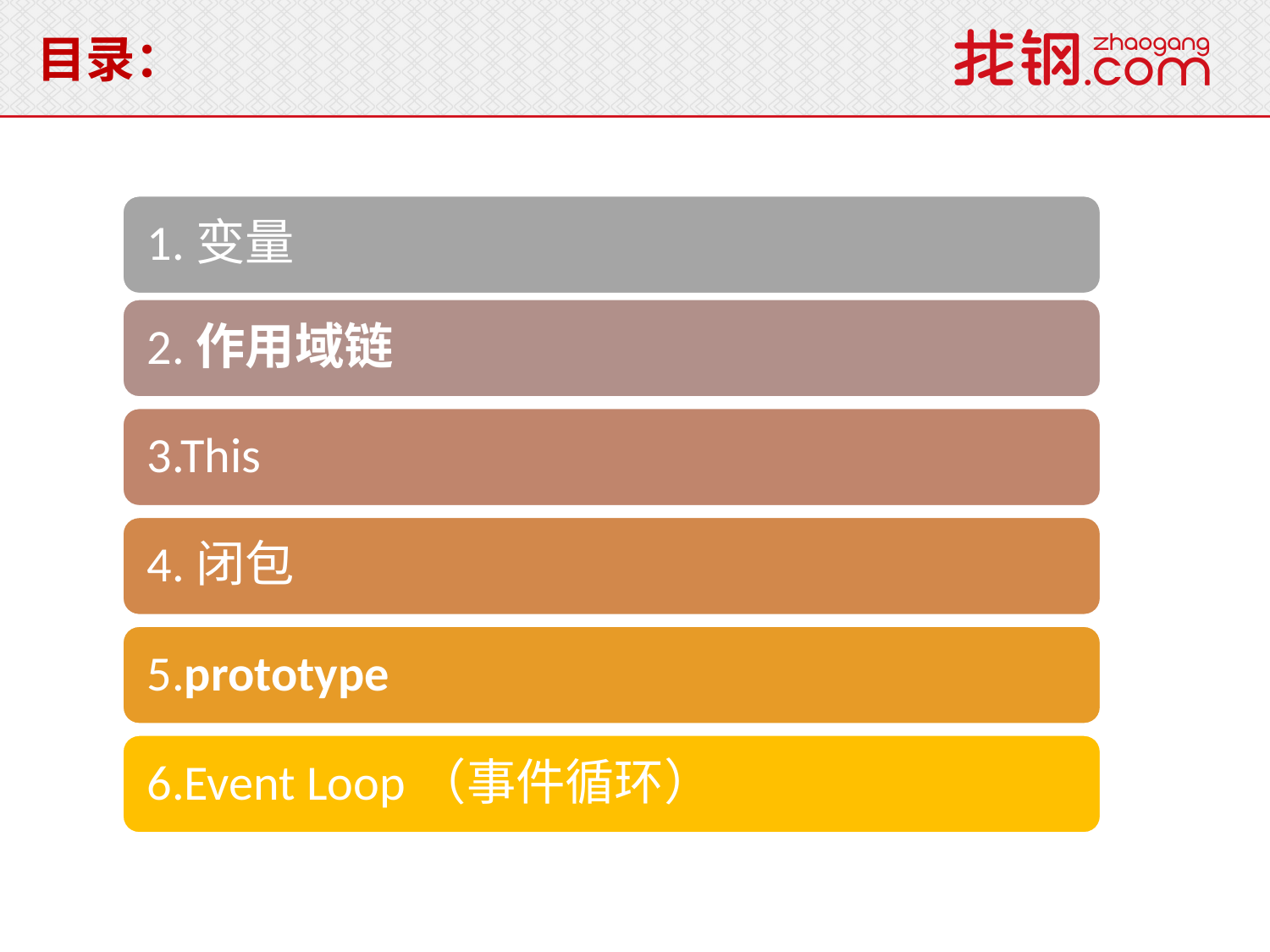

目录：
1.变量
2.作用域链
3.This
4.闭包
5.prototype
6.Event Loop（事件循环）